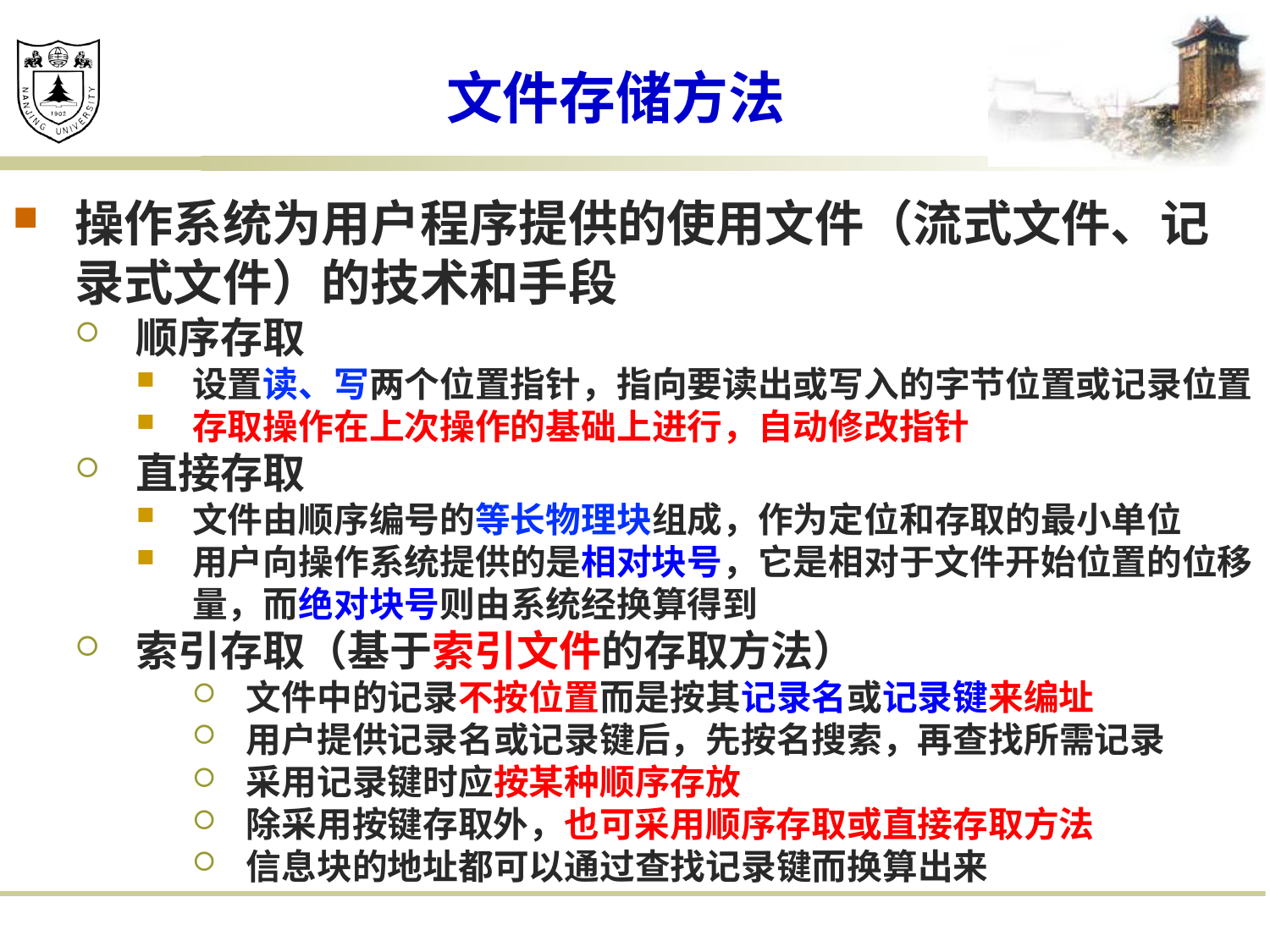

# 文件存储方法
操作系统为用户程序提供的使用文件（流式文件、记录式文件）的技术和手段
顺序存取
设置读、写两个位置指针，指向要读出或写入的字节位置或记录位置
存取操作在上次操作的基础上进行，自动修改指针
直接存取
文件由顺序编号的等长物理块组成，作为定位和存取的最小单位
用户向操作系统提供的是相对块号，它是相对于文件开始位置的位移量，而绝对块号则由系统经换算得到
索引存取（基于索引文件的存取方法）
文件中的记录不按位置而是按其记录名或记录键来编址
用户提供记录名或记录键后，先按名搜索，再查找所需记录
采用记录键时应按某种顺序存放
除采用按键存取外，也可采用顺序存取或直接存取方法
信息块的地址都可以通过查找记录键而换算出来